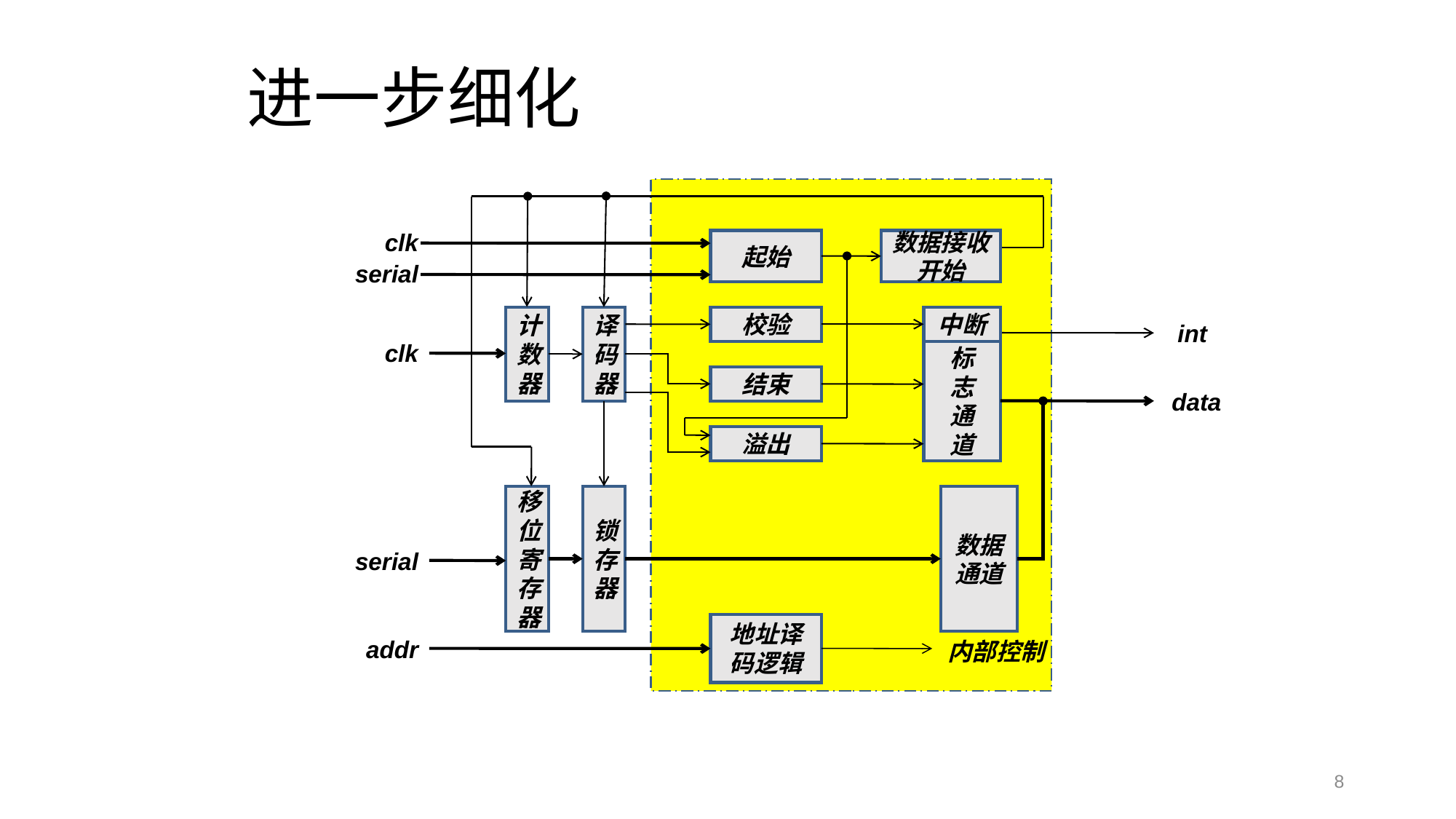

# 进一步细化

clk
起始
数据接收开始
serial

校验
中断
计数器
译码器
int

clk
标
志
通
道
结束
data
溢出
移位寄存器
锁存器
数据通道
serial
地址译码逻辑
addr
内部控制
8